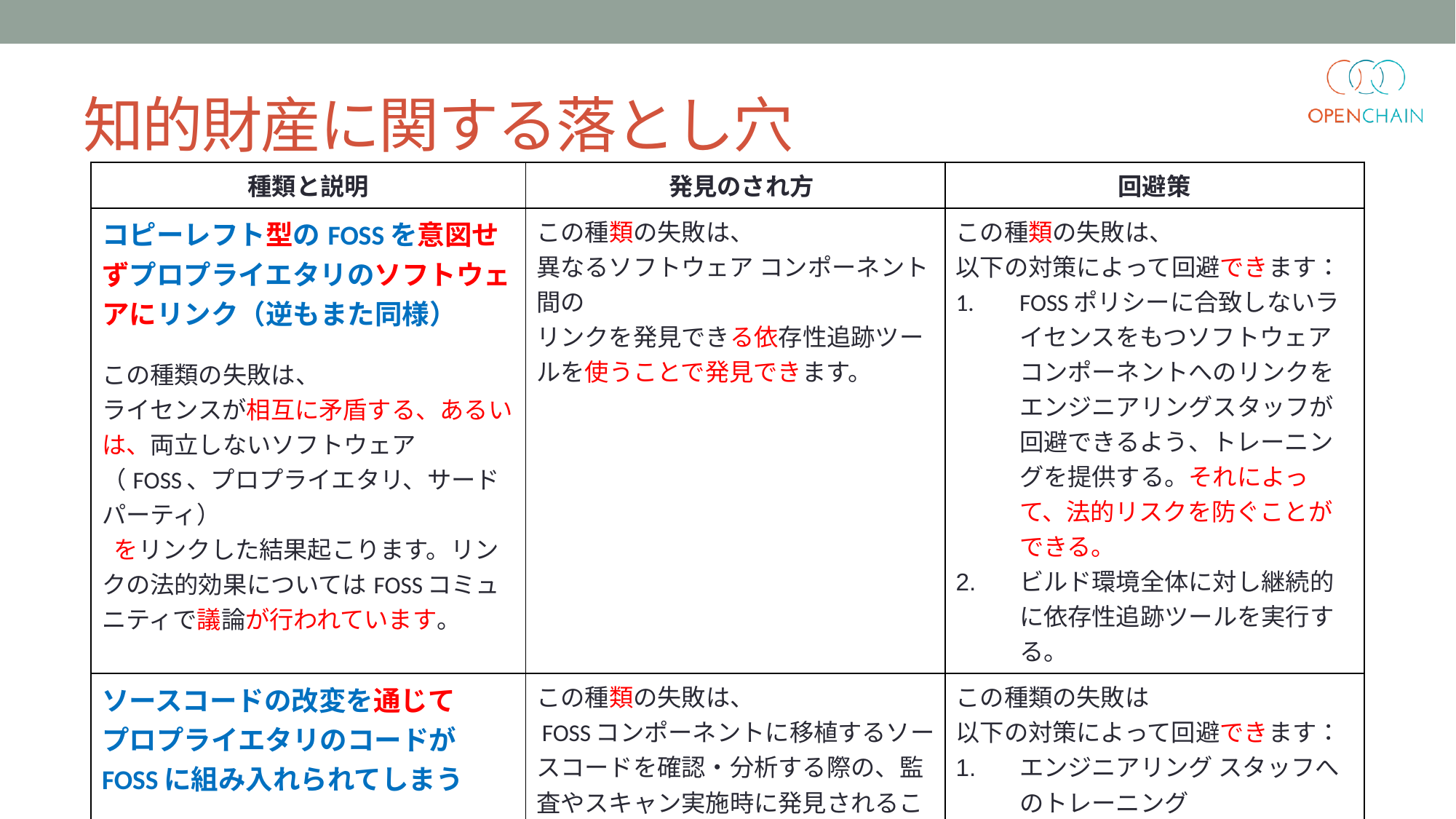

# 知的財産に関する落とし穴
| 種類と説明 | 発見のされ方 | 回避策 |
| --- | --- | --- |
| コピーレフト型のFOSSを意図せずプロプライエタリのソフトウェアにリンク（逆もまた同様） この種類の失敗は、 ライセンスが相互に矛盾する、あるいは、両立しないソフトウェア （FOSS、プロプライエタリ、サード パーティ） をリンクした結果起こります。リンクの法的効果についてはFOSSコミュニティで議論が行われています。 | この種類の失敗は、 異なるソフトウェア コンポーネント間の リンクを発見できる依存性追跡ツールを使うことで発見できます。 | この種類の失敗は、 以下の対策によって回避できます： FOSSポリシーに合致しないライセンスをもつソフトウェアコンポーネントへのリンクをエンジニアリングスタッフが回避できるよう、トレーニングを提供する。それによって、法的リスクを防ぐことができる。 ビルド環境全体に対し継続的に依存性追跡ツールを実行する。 |
| ソースコードの改変を通じて プロプライエタリのコードが FOSSに組み入れられてしまう | この種類の失敗は、 FOSSコンポーネントに移植するソースコードを確認・分析する際の、監査やスキャン実施時に発見されることがあります。 | この種類の失敗は 以下の対策によって回避できます： エンジニアリング スタッフへのトレーニング 定期的なコード監査の実施 |